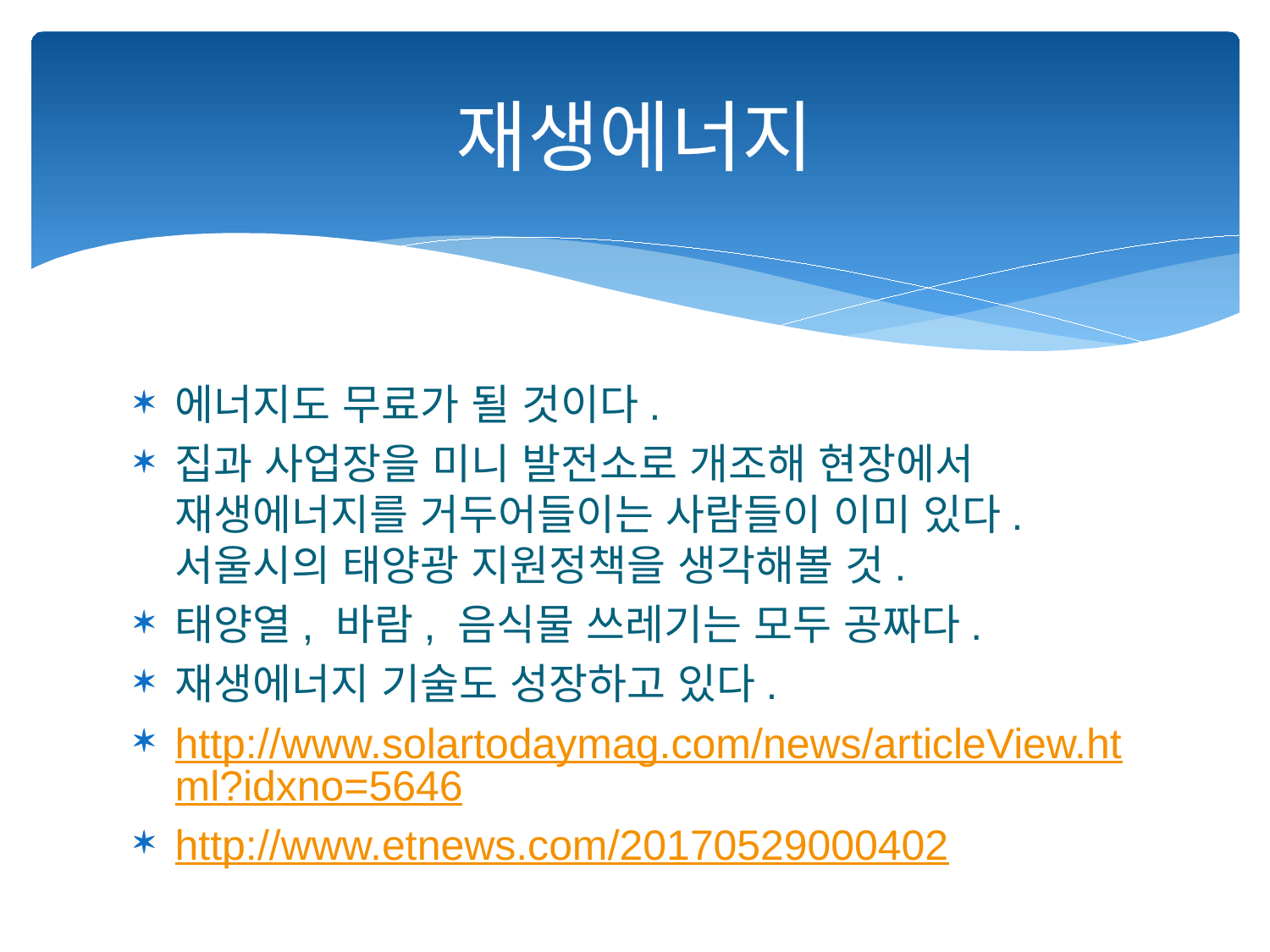

# 재생에너지
에너지도 무료가 될 것이다.
집과 사업장을 미니 발전소로 개조해 현장에서 재생에너지를 거두어들이는 사람들이 이미 있다. 서울시의 태양광 지원정책을 생각해볼 것.
태양열, 바람, 음식물 쓰레기는 모두 공짜다.
재생에너지 기술도 성장하고 있다.
http://www.solartodaymag.com/news/articleView.html?idxno=5646
http://www.etnews.com/20170529000402